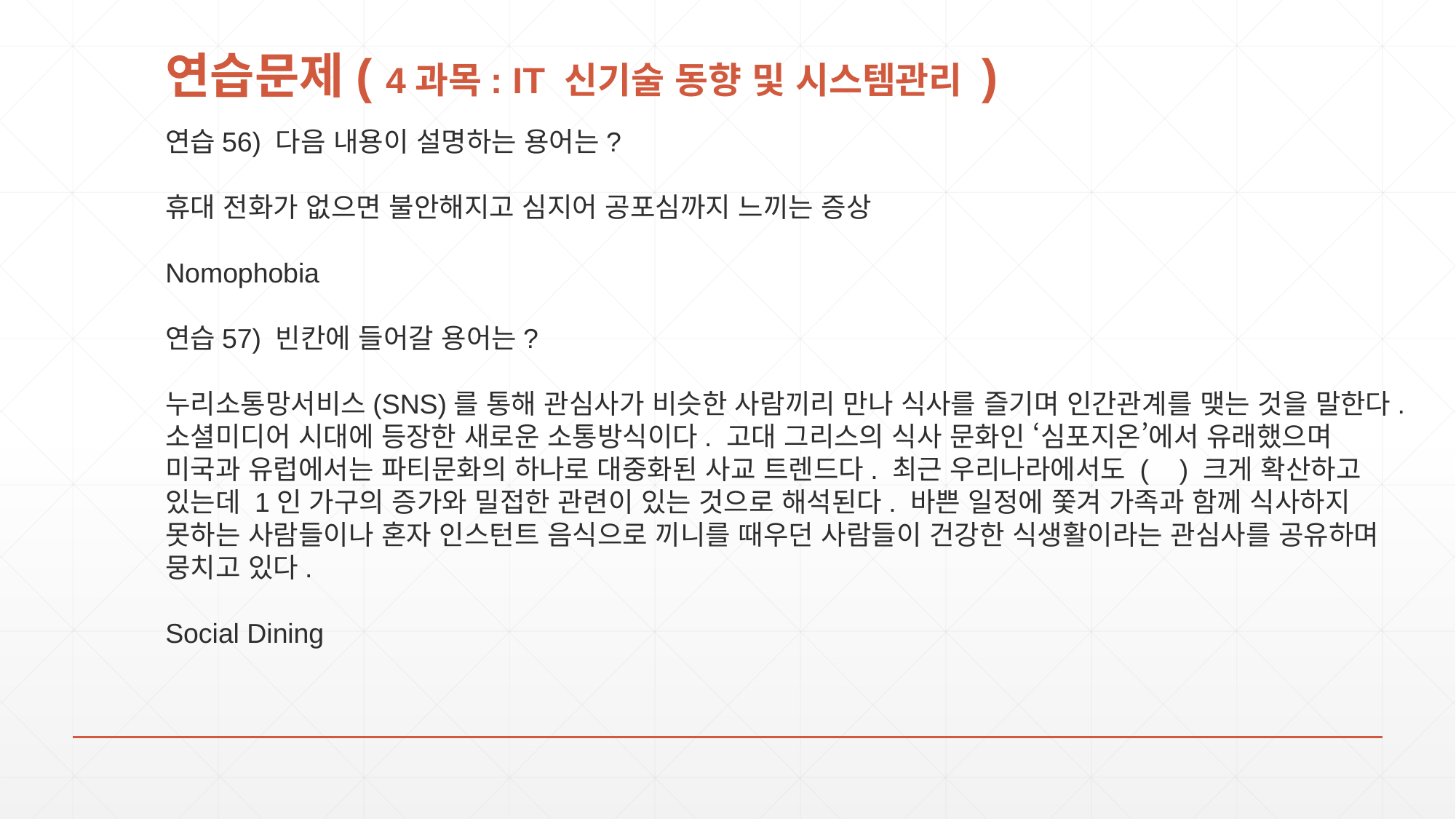

# 연습문제( 4과목: IT 신기술 동향 및 시스템관리 )
연습56) 다음 내용이 설명하는 용어는?

휴대 전화가 없으면 불안해지고 심지어 공포심까지 느끼는 증상

Nomophobia

연습57) 빈칸에 들어갈 용어는?

누리소통망서비스(SNS)를 통해 관심사가 비슷한 사람끼리 만나 식사를 즐기며 인간관계를 맺는 것을 말한다. 소셜미디어 시대에 등장한 새로운 소통방식이다. 고대 그리스의 식사 문화인 ‘심포지온’에서 유래했으며 미국과 유럽에서는 파티문화의 하나로 대중화된 사교 트렌드다. 최근 우리나라에서도 (    ) 크게 확산하고 있는데 1인 가구의 증가와 밀접한 관련이 있는 것으로 해석된다. 바쁜 일정에 쫓겨 가족과 함께 식사하지 못하는 사람들이나 혼자 인스턴트 음식으로 끼니를 때우던 사람들이 건강한 식생활이라는 관심사를 공유하며 뭉치고 있다.

Social Dining